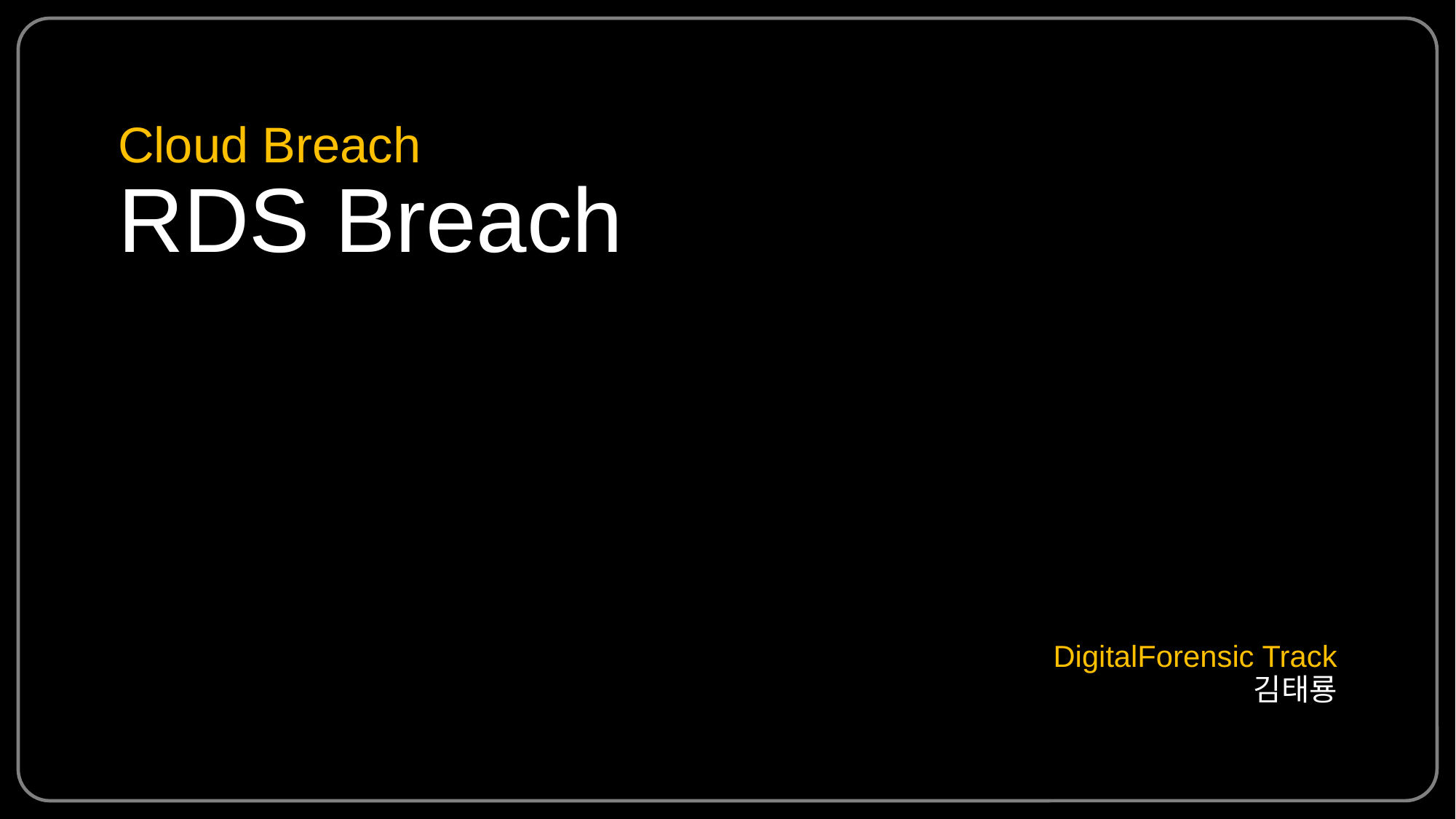

# Cloud Breach RDS Breach
DigitalForensic Track
김태룡